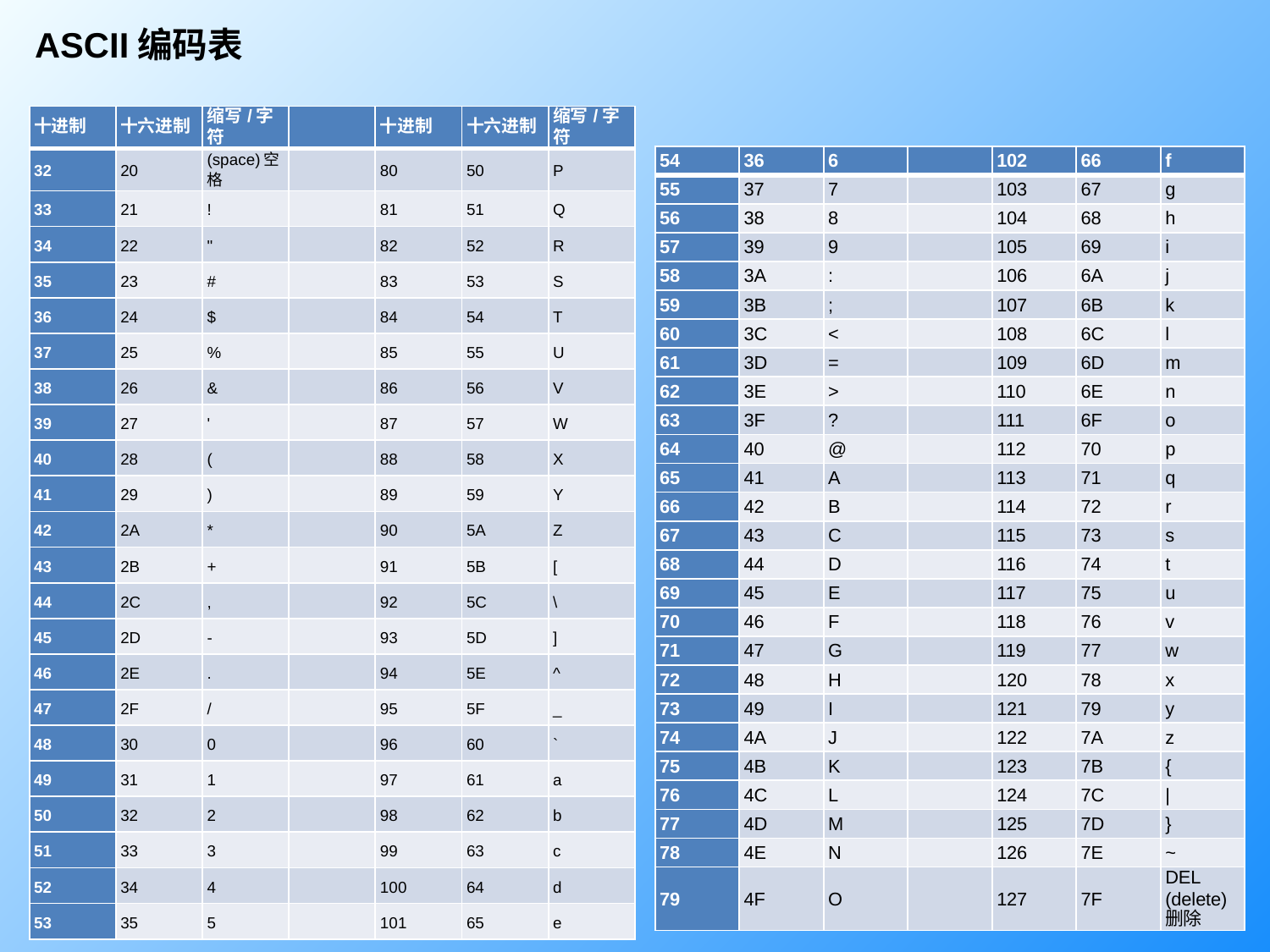

ASCII编码表
| 十进制 | 十六进制 | 缩写/字符 |  | 十进制 | 十六进制 | 缩写/字符 |
| --- | --- | --- | --- | --- | --- | --- |
| 32 | 20 | (space)空格 |  | 80 | 50 | P |
| 33 | 21 | ! |  | 81 | 51 | Q |
| 34 | 22 | " |  | 82 | 52 | R |
| 35 | 23 | # |  | 83 | 53 | S |
| 36 | 24 | $ |  | 84 | 54 | T |
| 37 | 25 | % |  | 85 | 55 | U |
| 38 | 26 | & |  | 86 | 56 | V |
| 39 | 27 | ' |  | 87 | 57 | W |
| 40 | 28 | ( |  | 88 | 58 | X |
| 41 | 29 | ) |  | 89 | 59 | Y |
| 42 | 2A | \* |  | 90 | 5A | Z |
| 43 | 2B | + |  | 91 | 5B | [ |
| 44 | 2C | , |  | 92 | 5C | \ |
| 45 | 2D | - |  | 93 | 5D | ] |
| 46 | 2E | . |  | 94 | 5E | ^ |
| 47 | 2F | / |  | 95 | 5F | \_ |
| 48 | 30 | 0 |  | 96 | 60 | ` |
| 49 | 31 | 1 |  | 97 | 61 | a |
| 50 | 32 | 2 |  | 98 | 62 | b |
| 51 | 33 | 3 |  | 99 | 63 | c |
| 52 | 34 | 4 |  | 100 | 64 | d |
| 53 | 35 | 5 |  | 101 | 65 | e |
| 54 | 36 | 6 |  | 102 | 66 | f |
| --- | --- | --- | --- | --- | --- | --- |
| 55 | 37 | 7 |  | 103 | 67 | g |
| 56 | 38 | 8 |  | 104 | 68 | h |
| 57 | 39 | 9 |  | 105 | 69 | i |
| 58 | 3A | : |  | 106 | 6A | j |
| 59 | 3B | ; |  | 107 | 6B | k |
| 60 | 3C | < |  | 108 | 6C | l |
| 61 | 3D | = |  | 109 | 6D | m |
| 62 | 3E | > |  | 110 | 6E | n |
| 63 | 3F | ? |  | 111 | 6F | o |
| 64 | 40 | @ |  | 112 | 70 | p |
| 65 | 41 | A |  | 113 | 71 | q |
| 66 | 42 | B |  | 114 | 72 | r |
| 67 | 43 | C |  | 115 | 73 | s |
| 68 | 44 | D |  | 116 | 74 | t |
| 69 | 45 | E |  | 117 | 75 | u |
| 70 | 46 | F |  | 118 | 76 | v |
| 71 | 47 | G |  | 119 | 77 | w |
| 72 | 48 | H |  | 120 | 78 | x |
| 73 | 49 | I |  | 121 | 79 | y |
| 74 | 4A | J |  | 122 | 7A | z |
| 75 | 4B | K |  | 123 | 7B | { |
| 76 | 4C | L |  | 124 | 7C | | |
| 77 | 4D | M |  | 125 | 7D | } |
| 78 | 4E | N |  | 126 | 7E | ~ |
| 79 | 4F | O |  | 127 | 7F | DEL (delete) 删除 |